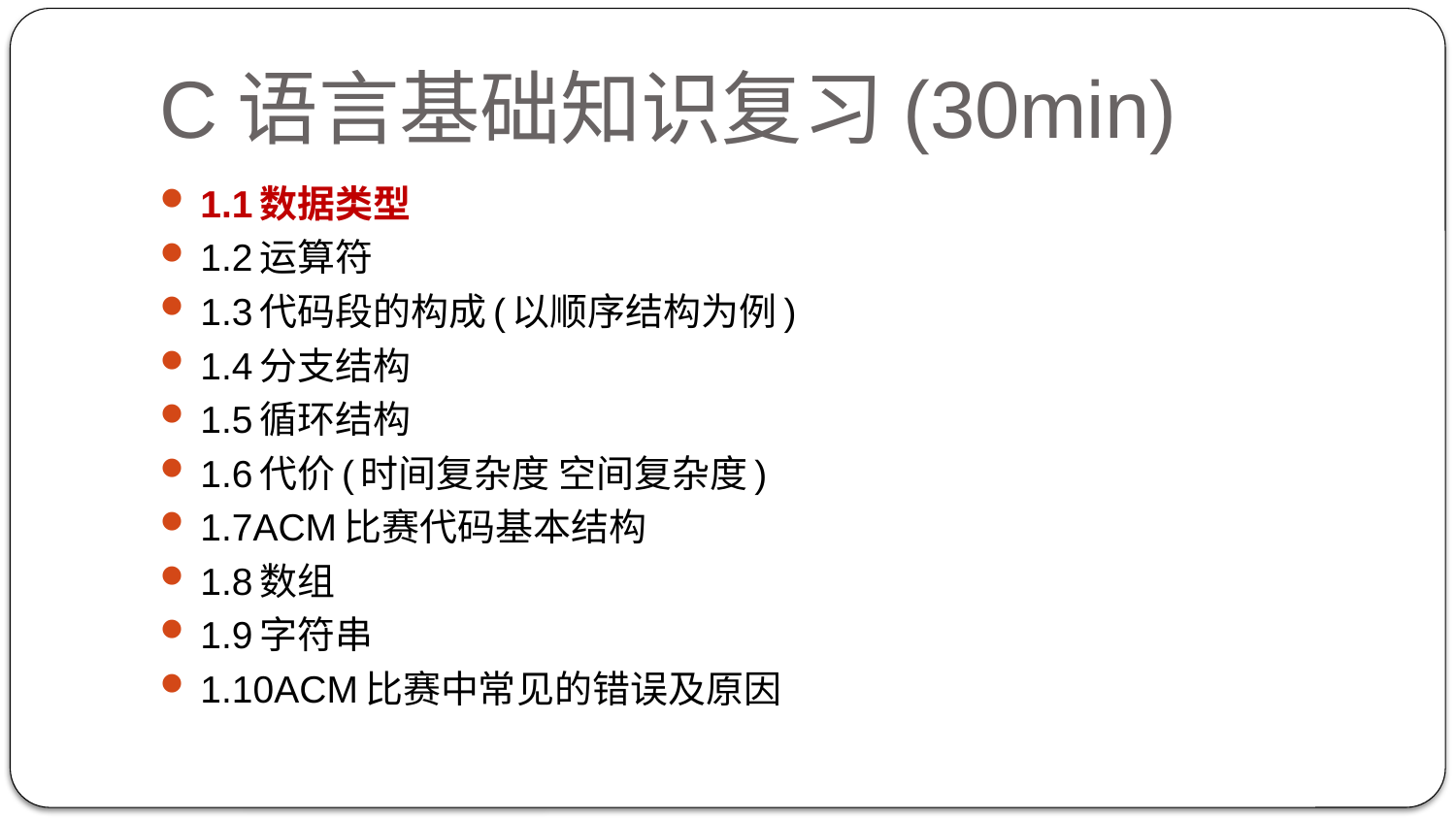

# C语言基础知识复习(30min)
1.1数据类型
1.2运算符
1.3代码段的构成(以顺序结构为例)
1.4分支结构
1.5循环结构
1.6代价(时间复杂度 空间复杂度)
1.7ACM比赛代码基本结构
1.8数组
1.9字符串
1.10ACM比赛中常见的错误及原因